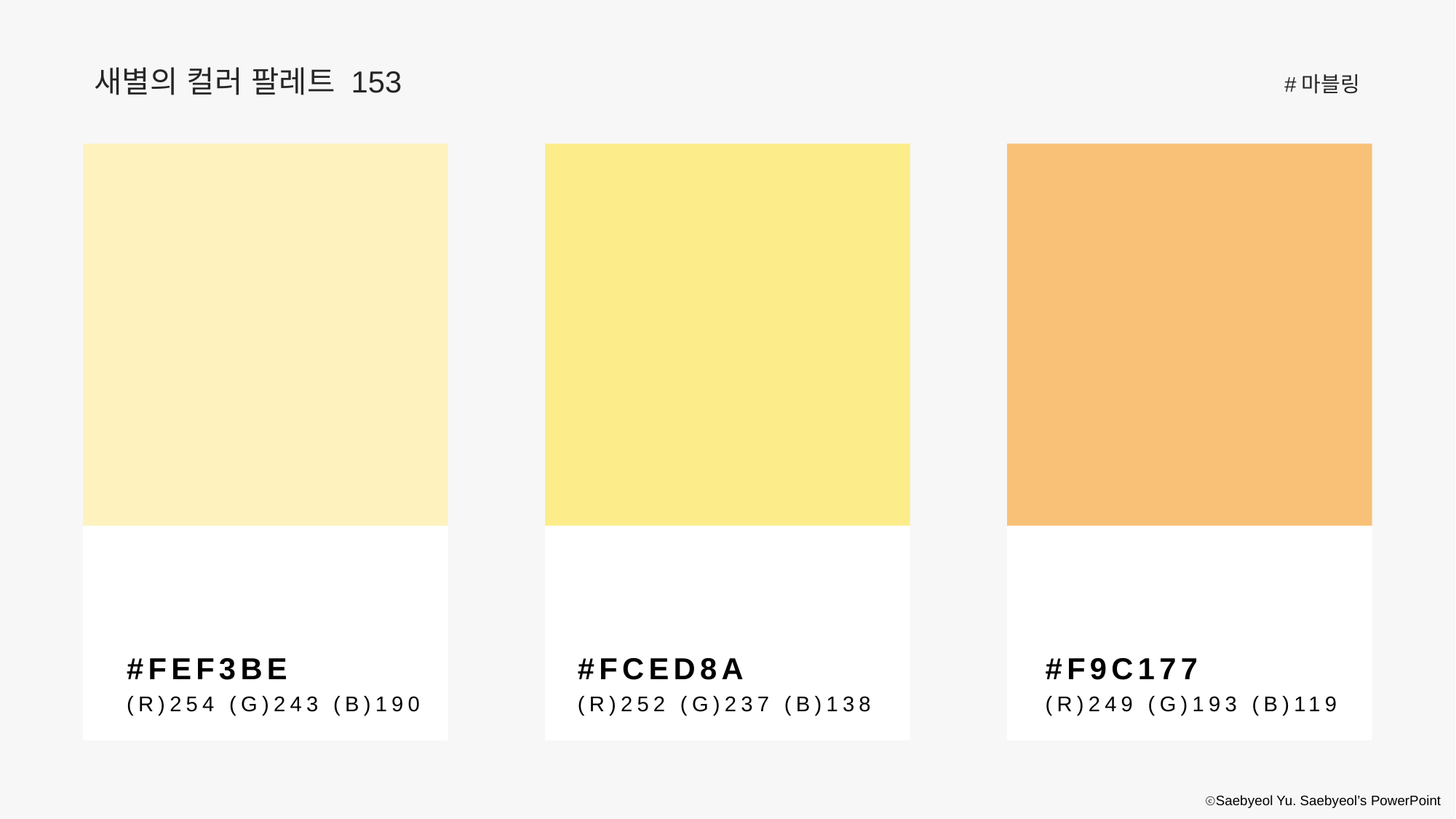

새별의 컬러 팔레트 153
#마블링

#FEF3BE
(R)254 (G)243 (B)190
#FCED8A
(R)252 (G)237 (B)138
#F9C177
(R)249 (G)193 (B)119